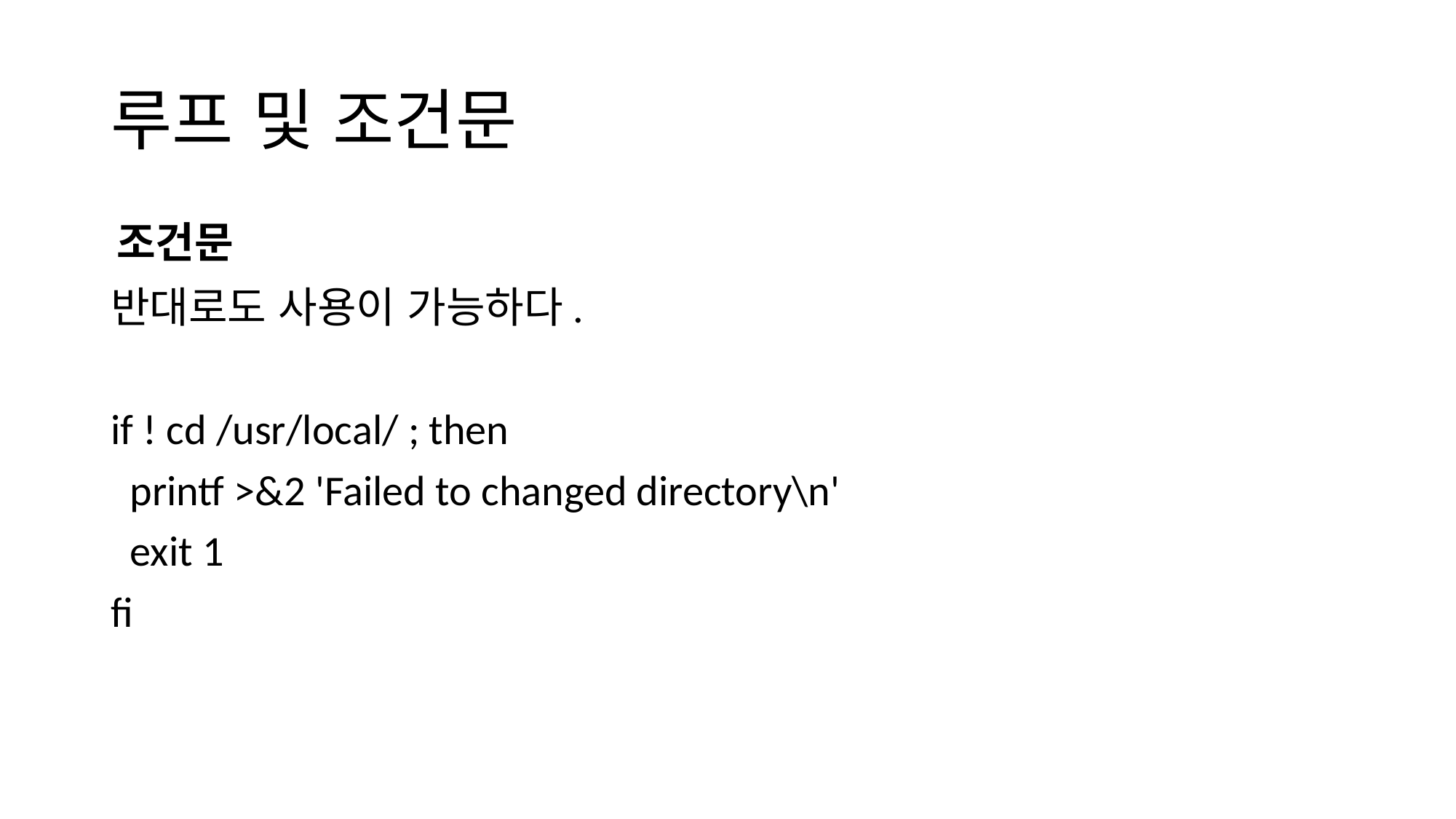

# 루프 및 조건문
조건문
반대로도 사용이 가능하다.

if ! cd /usr/local/ ; then
  printf >&2 'Failed to changed directory\n'
  exit 1
fi